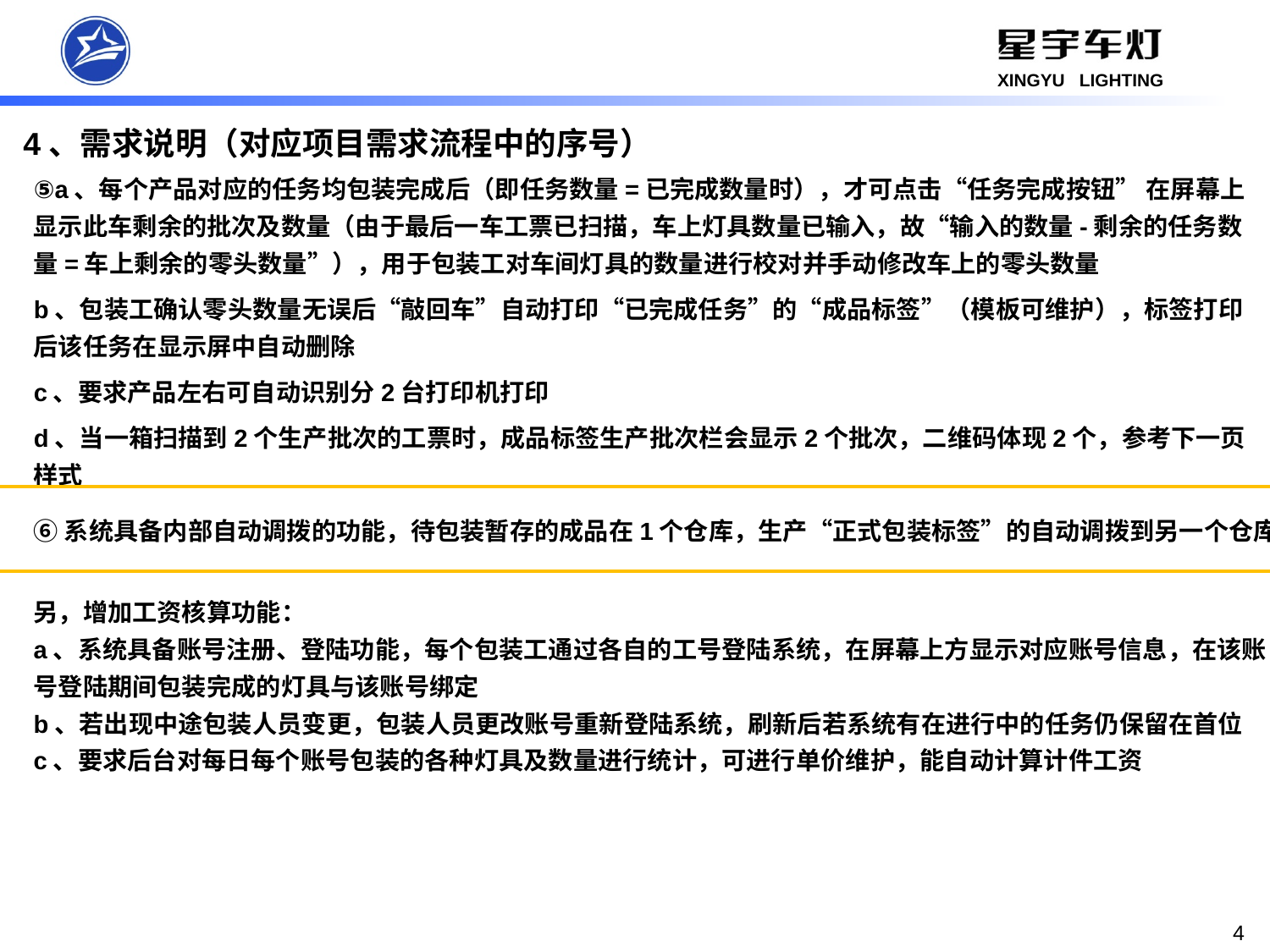

4、需求说明（对应项目需求流程中的序号）
⑤a、每个产品对应的任务均包装完成后（即任务数量=已完成数量时），才可点击“任务完成按钮” 在屏幕上显示此车剩余的批次及数量（由于最后一车工票已扫描，车上灯具数量已输入，故“输入的数量-剩余的任务数量=车上剩余的零头数量”），用于包装工对车间灯具的数量进行校对并手动修改车上的零头数量
b、包装工确认零头数量无误后“敲回车”自动打印“已完成任务”的“成品标签”（模板可维护），标签打印后该任务在显示屏中自动删除
c、要求产品左右可自动识别分2台打印机打印
d、当一箱扫描到2个生产批次的工票时，成品标签生产批次栏会显示2个批次，二维码体现2个，参考下一页样式
⑥系统具备内部自动调拨的功能，待包装暂存的成品在1个仓库，生产“正式包装标签”的自动调拨到另一个仓库
另，增加工资核算功能：
a、系统具备账号注册、登陆功能，每个包装工通过各自的工号登陆系统，在屏幕上方显示对应账号信息，在该账号登陆期间包装完成的灯具与该账号绑定
b、若出现中途包装人员变更，包装人员更改账号重新登陆系统，刷新后若系统有在进行中的任务仍保留在首位
c、要求后台对每日每个账号包装的各种灯具及数量进行统计，可进行单价维护，能自动计算计件工资